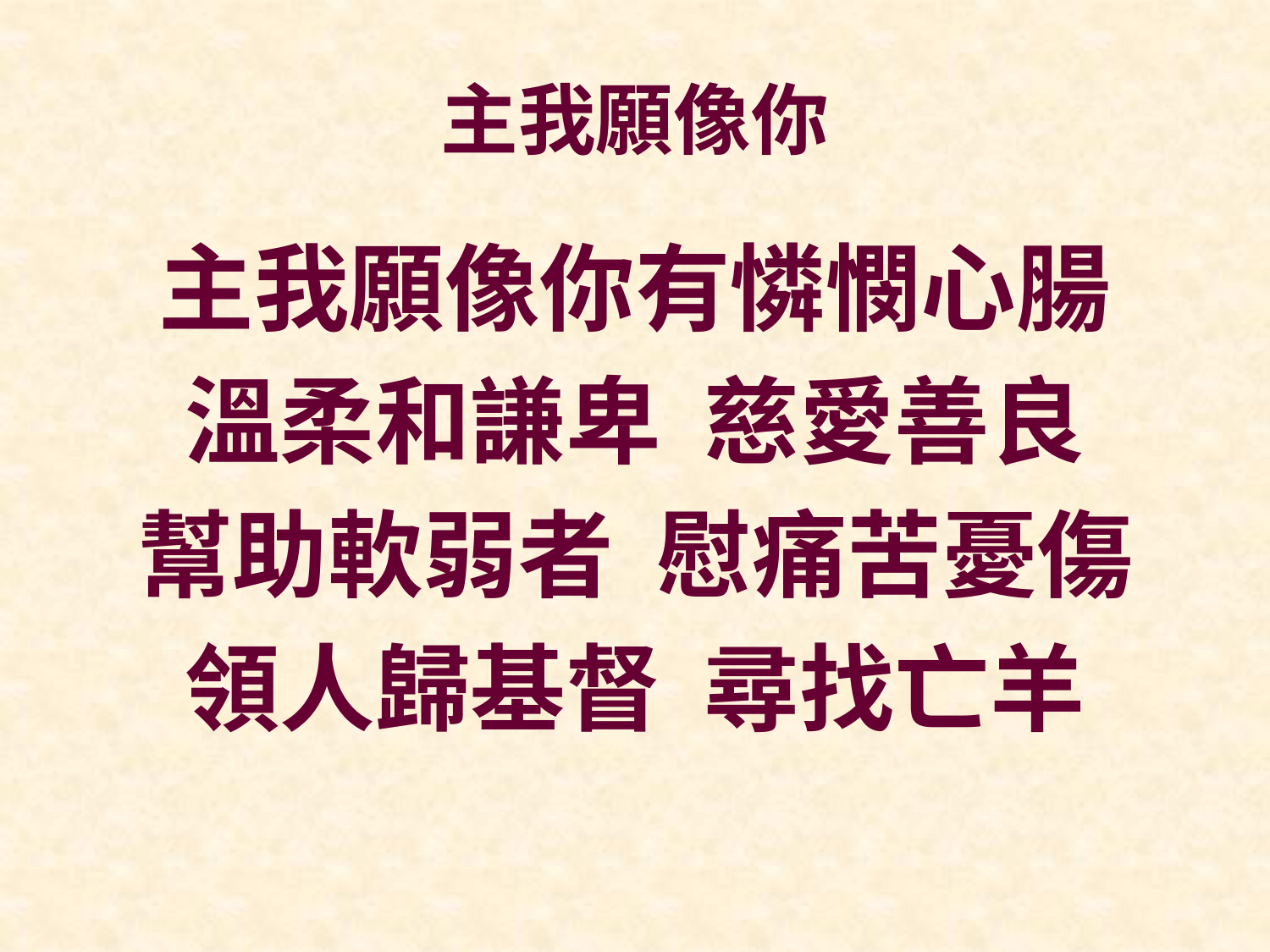

# 主我願像你
主我願像你有憐憫心腸
溫柔和謙卑  慈愛善良
幫助軟弱者  慰痛苦憂傷
領人歸基督  尋找亡羊